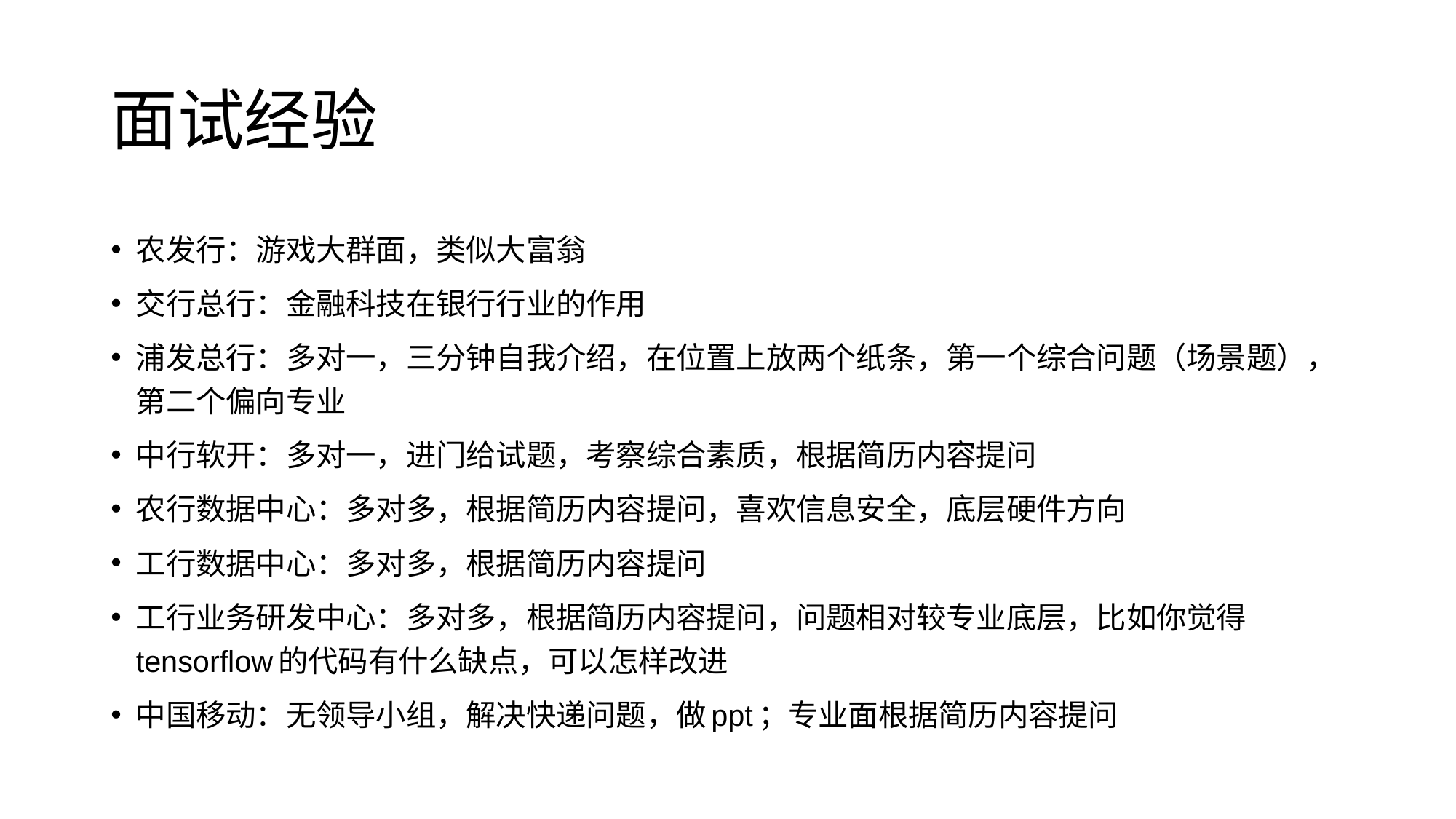

# 面试经验
农发行：游戏大群面，类似大富翁
交行总行：金融科技在银行行业的作用
浦发总行：多对一，三分钟自我介绍，在位置上放两个纸条，第一个综合问题（场景题），第二个偏向专业
中行软开：多对一，进门给试题，考察综合素质，根据简历内容提问
农行数据中心：多对多，根据简历内容提问，喜欢信息安全，底层硬件方向
工行数据中心：多对多，根据简历内容提问
工行业务研发中心：多对多，根据简历内容提问，问题相对较专业底层，比如你觉得tensorflow的代码有什么缺点，可以怎样改进
中国移动：无领导小组，解决快递问题，做ppt；专业面根据简历内容提问